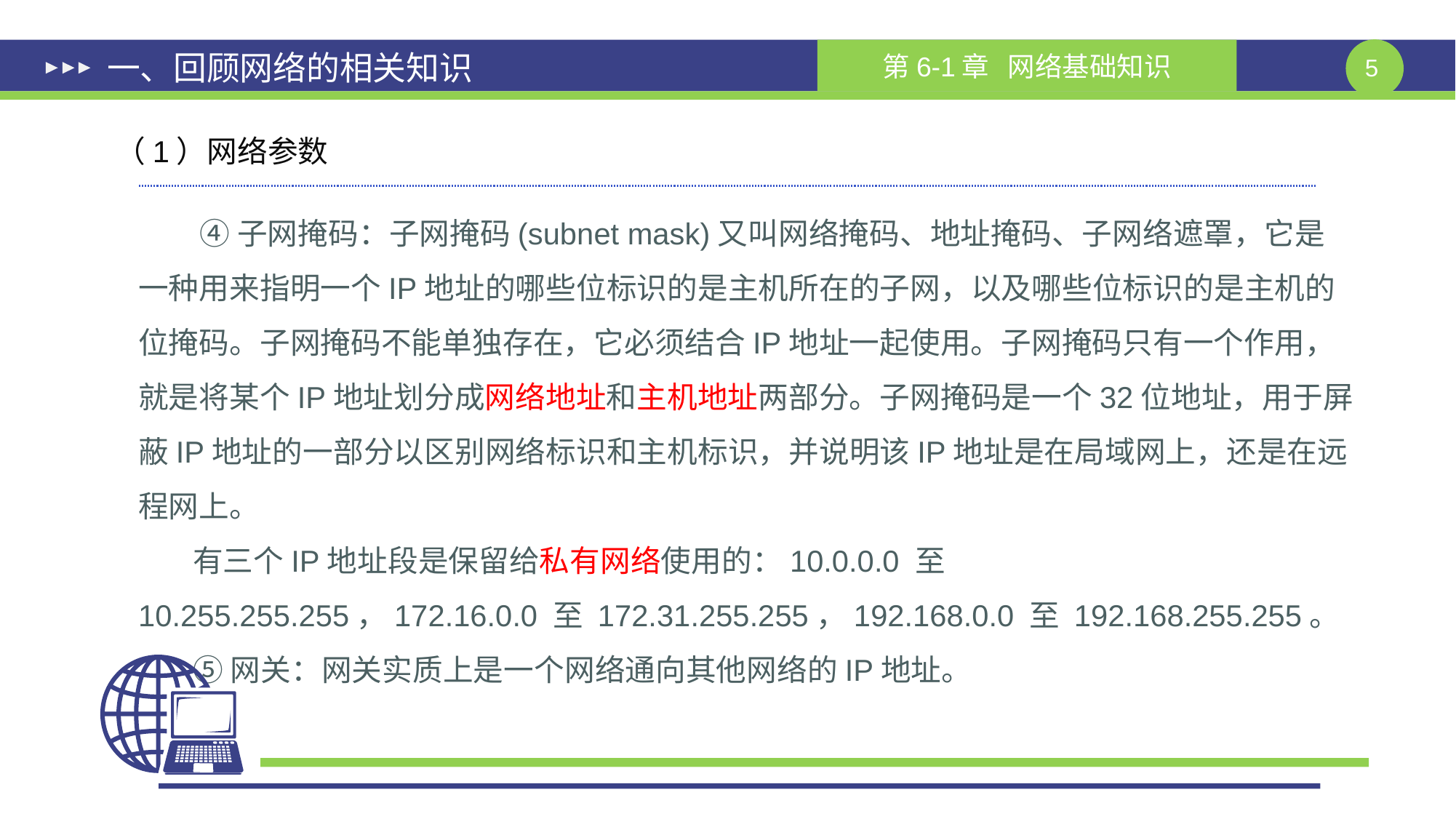

# 一、回顾网络的相关知识
（1）网络参数

 ④子网掩码：子网掩码(subnet mask)又叫网络掩码、地址掩码、子网络遮罩，它是一种用来指明一个IP地址的哪些位标识的是主机所在的子网，以及哪些位标识的是主机的位掩码。子网掩码不能单独存在，它必须结合IP地址一起使用。子网掩码只有一个作用，就是将某个IP地址划分成网络地址和主机地址两部分。子网掩码是一个32位地址，用于屏蔽IP地址的一部分以区别网络标识和主机标识，并说明该IP地址是在局域网上，还是在远程网上。
有三个IP地址段是保留给私有网络使用的：10.0.0.0 至 10.255.255.255，172.16.0.0 至 172.31.255.255，192.168.0.0 至 192.168.255.255。
⑤网关：网关实质上是一个网络通向其他网络的IP地址。